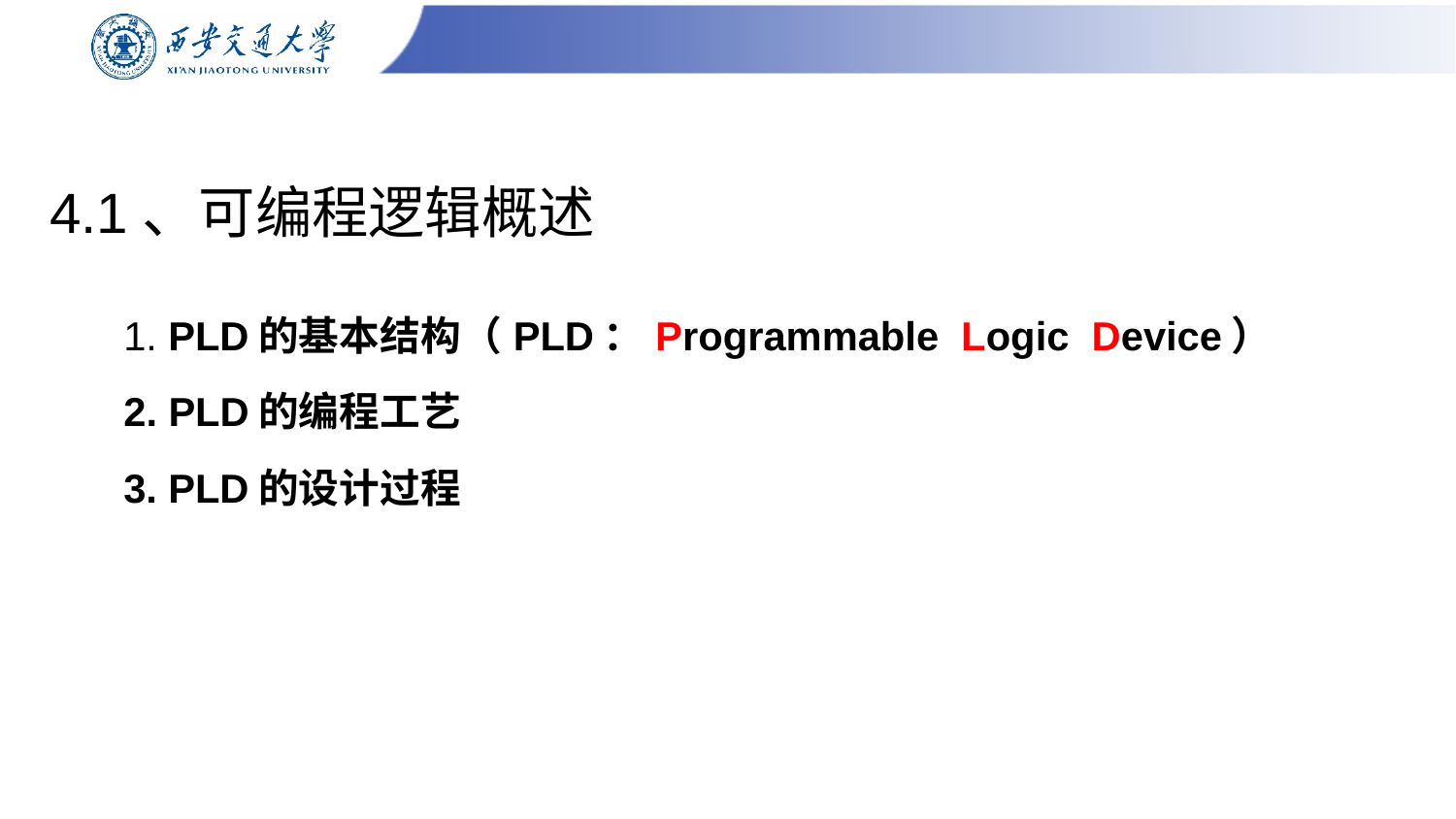

| PLD的基本结构（PLD：Programmable Logic Device） 2. PLD的编程工艺 PLD的设计过程 |  |
| --- | --- |
4.1、可编程逻辑概述